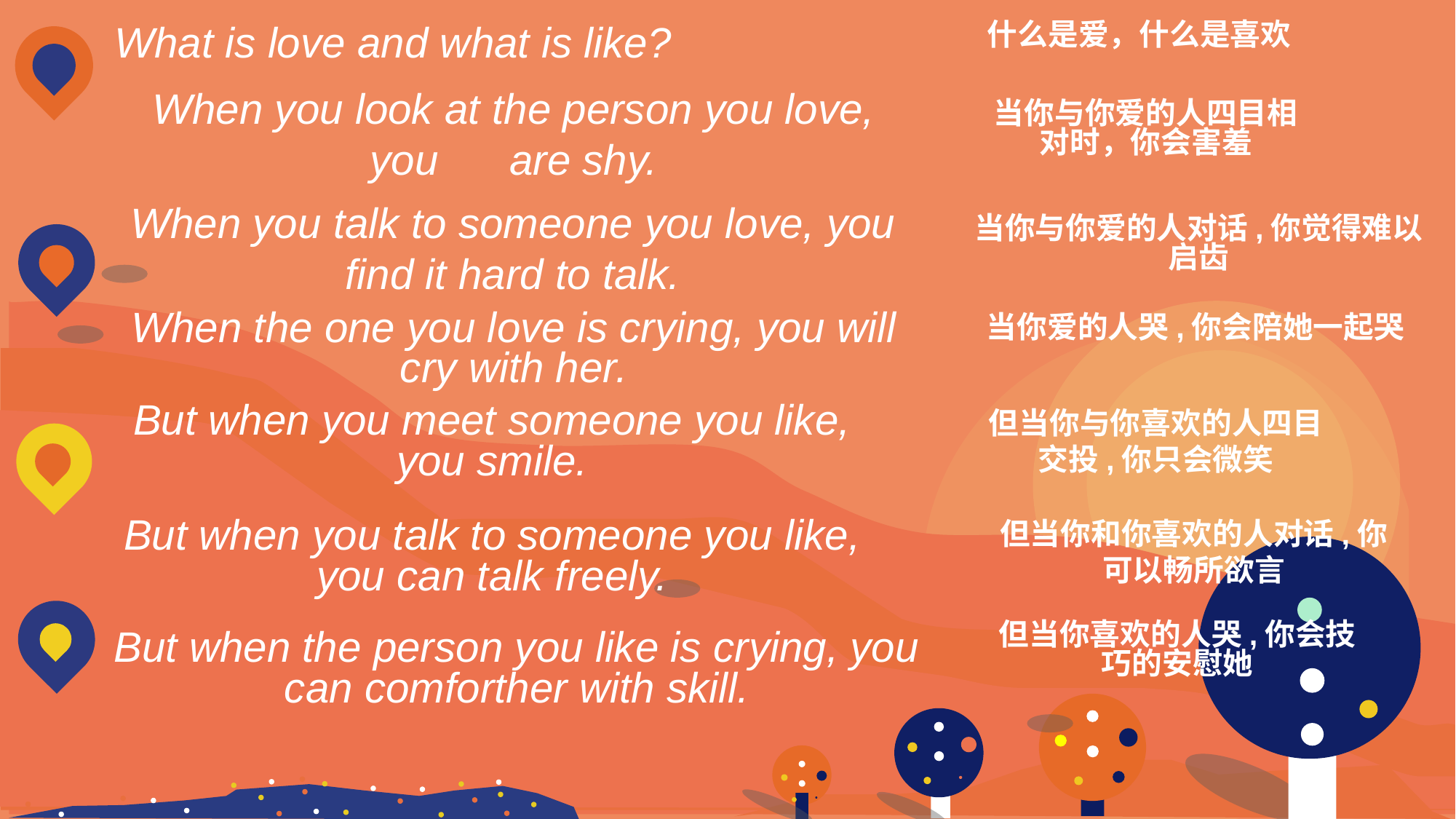

什么是爱，什么是喜欢
What is love and what is like?

When you look at the person you love, you      are shy.
当你与你爱的人四目相对时，你会害羞
When you talk to someone you love, you find it hard to talk.
当你与你爱的人对话,你觉得难以启齿

当你爱的人哭,你会陪她一起哭
When the one you love is crying, you will cry with her.

But when you meet someone you like, you smile.
但当你与你喜欢的人四目交投,你只会微笑

但当你和你喜欢的人对话,你可以畅所欲言
But when you talk to someone you like, you can talk freely.

But when the person you like is crying, you can comforther with skill.

但当你喜欢的人哭,你会技巧的安慰她